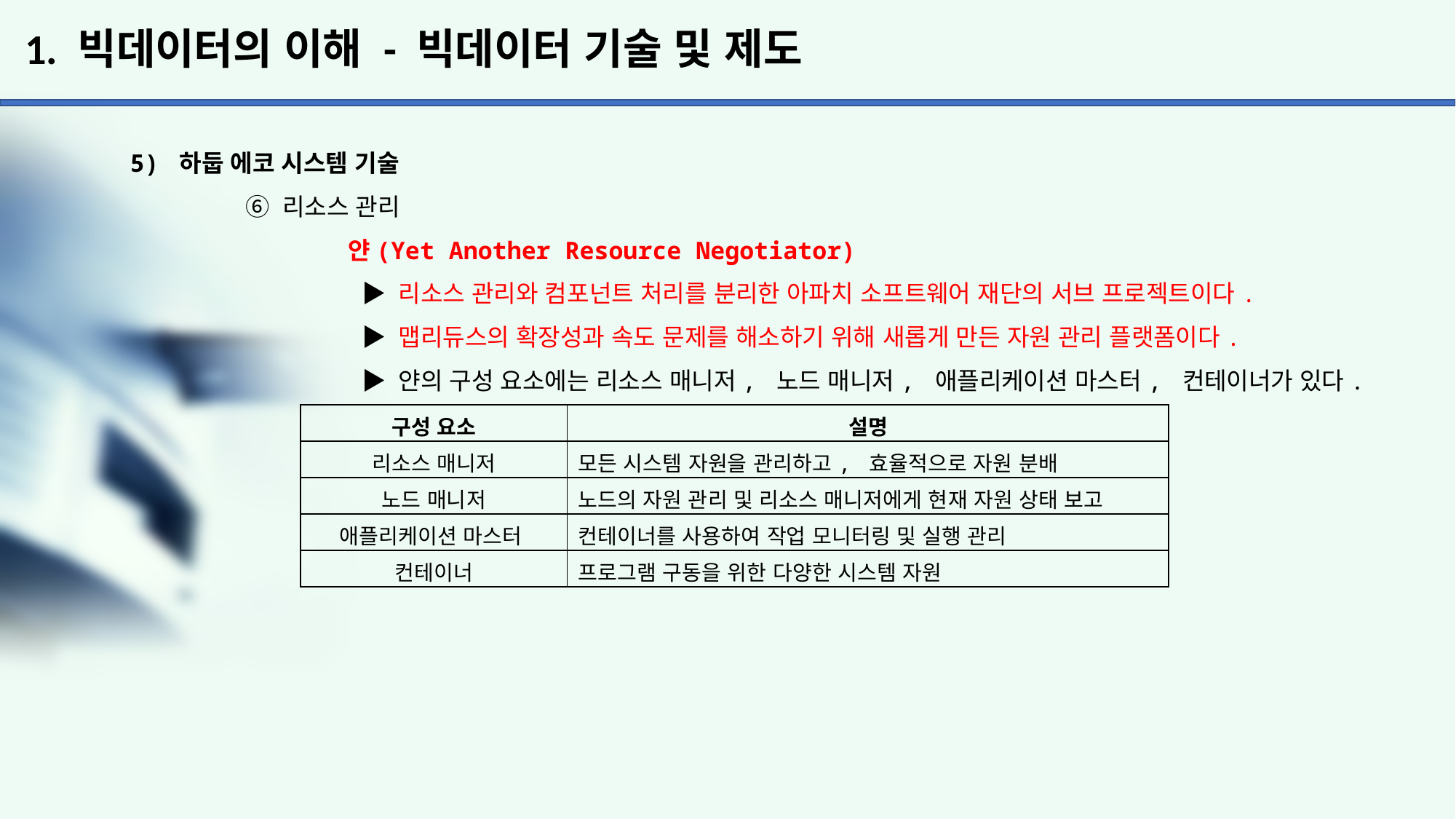

# 1. 빅데이터의 이해 - 빅데이터 기술 및 제도
5) 하둡 에코 시스템 기술
	 ⑥ 리소스 관리
		얀(Yet Another Resource Negotiator)
		  ▶ 리소스 관리와 컴포넌트 처리를 분리한 아파치 소프트웨어 재단의 서브 프로젝트이다.
		  ▶ 맵리듀스의 확장성과 속도 문제를 해소하기 위해 새롭게 만든 자원 관리 플랫폼이다.
		  ▶ 얀의 구성 요소에는 리소스 매니저, 노드 매니저, 애플리케이션 마스터, 컨테이너가 있다.
| 구성 요소 | 설명 |
| --- | --- |
| 리소스 매니저 | 모든 시스템 자원을 관리하고, 효율적으로 자원 분배 |
| 노드 매니저 | 노드의 자원 관리 및 리소스 매니저에게 현재 자원 상태 보고 |
| 애플리케이션 마스터 | 컨테이너를 사용하여 작업 모니터링 및 실행 관리 |
| 컨테이너 | 프로그램 구동을 위한 다양한 시스템 자원 |